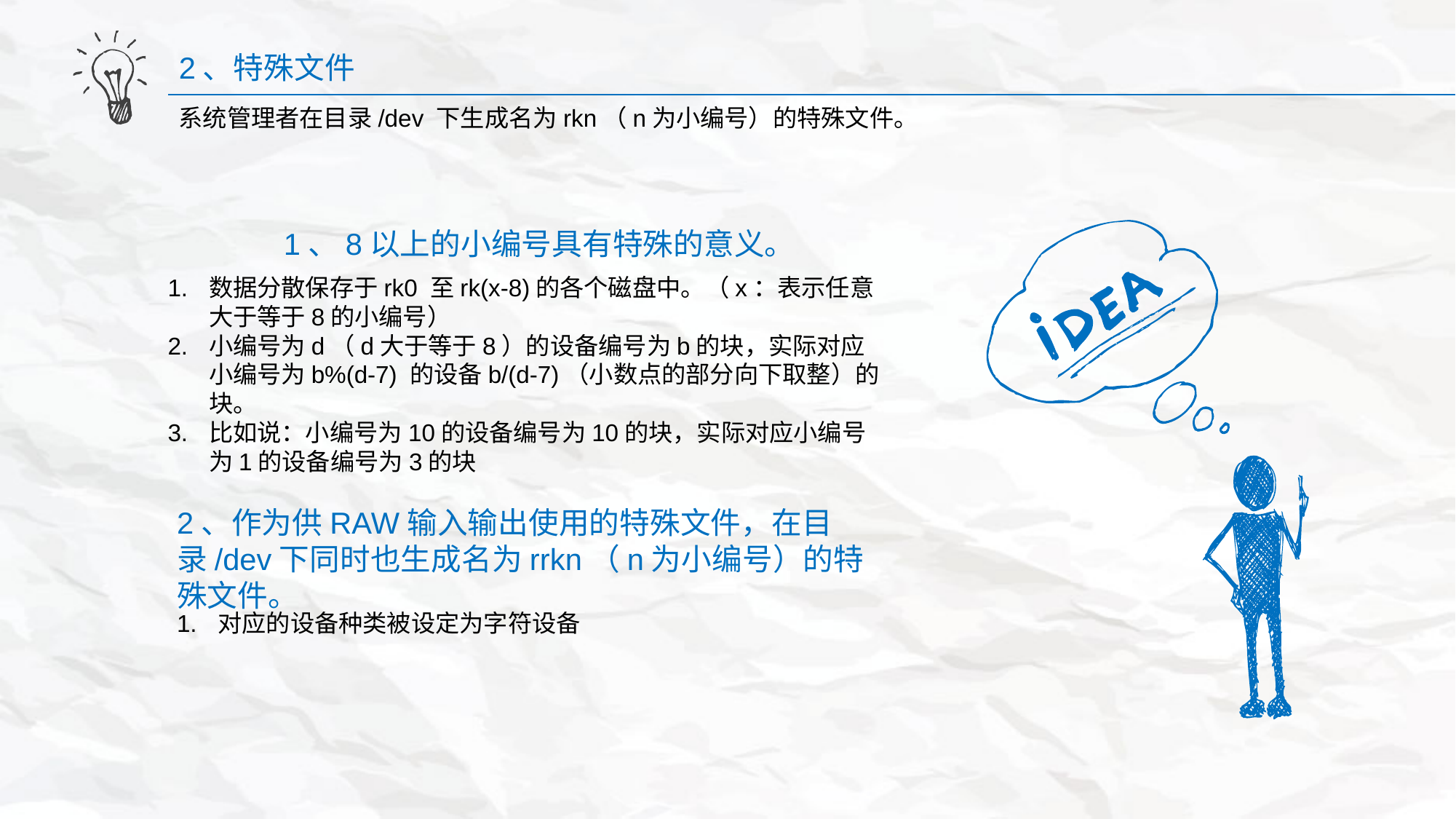

2、特殊文件
系统管理者在目录/dev 下生成名为rkn（n为小编号）的特殊文件。
1、8以上的小编号具有特殊的意义。
数据分散保存于rk0 至rk(x-8)的各个磁盘中。（x：表示任意大于等于8的小编号）
小编号为d（d大于等于8）的设备编号为b的块，实际对应小编号为b%(d-7) 的设备b/(d-7)（小数点的部分向下取整）的块。
比如说：小编号为10的设备编号为10的块，实际对应小编号为1的设备编号为3的块

2、作为供RAW输入输出使用的特殊文件，在目录/dev下同时也生成名为rrkn（n为小编号）的特殊文件。
对应的设备种类被设定为字符设备